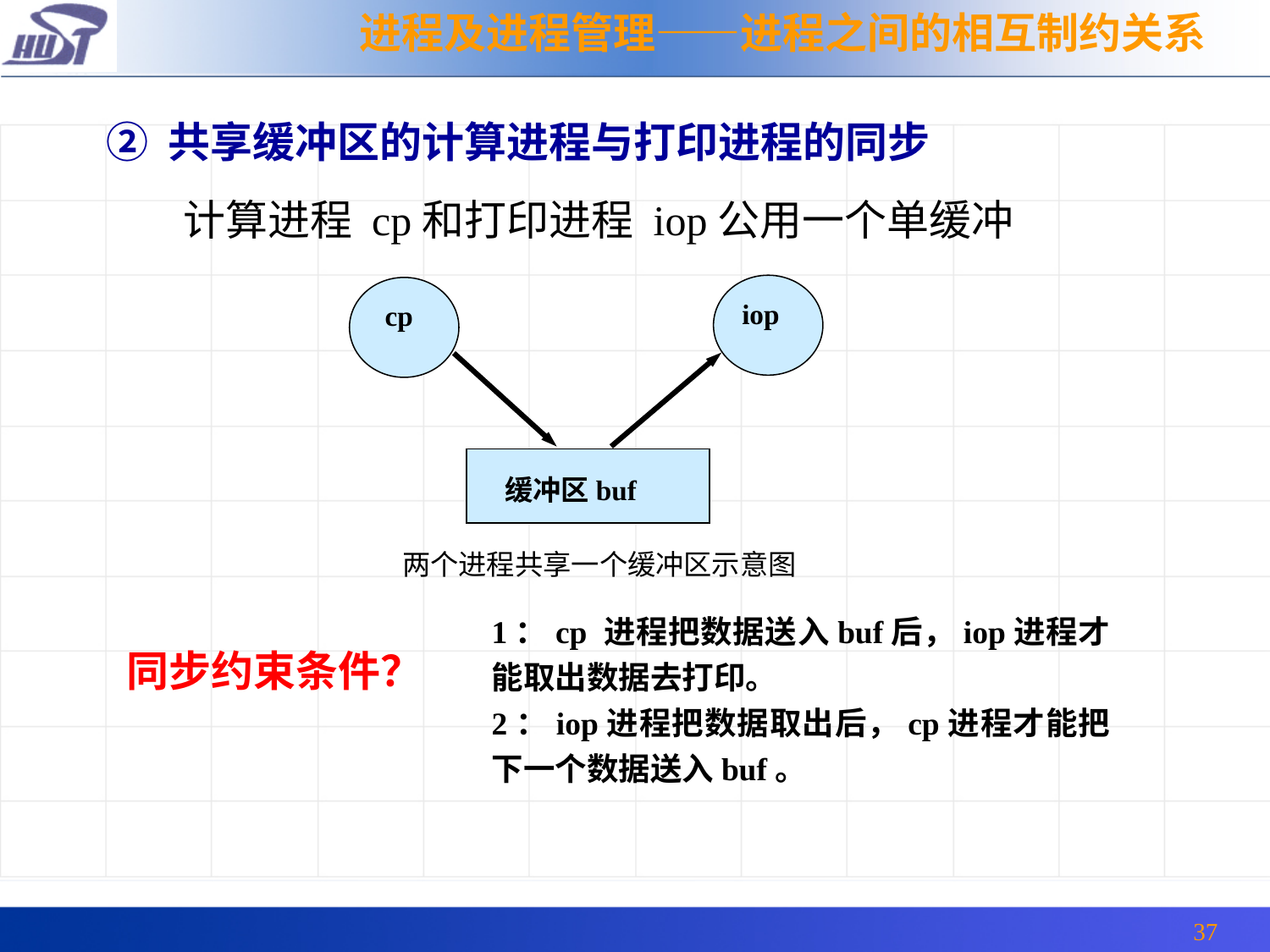

进程及进程管理——进程之间的相互制约关系
② 共享缓冲区的计算进程与打印进程的同步
       计算进程 cp和打印进程 iop公用一个单缓冲
iop
 cp

   缓冲区buf
两个进程共享一个缓冲区示意图
1：cp 进程把数据送入buf后，iop进程才能取出数据去打印。
2：iop进程把数据取出后，cp进程才能把下一个数据送入buf。
同步约束条件？
37